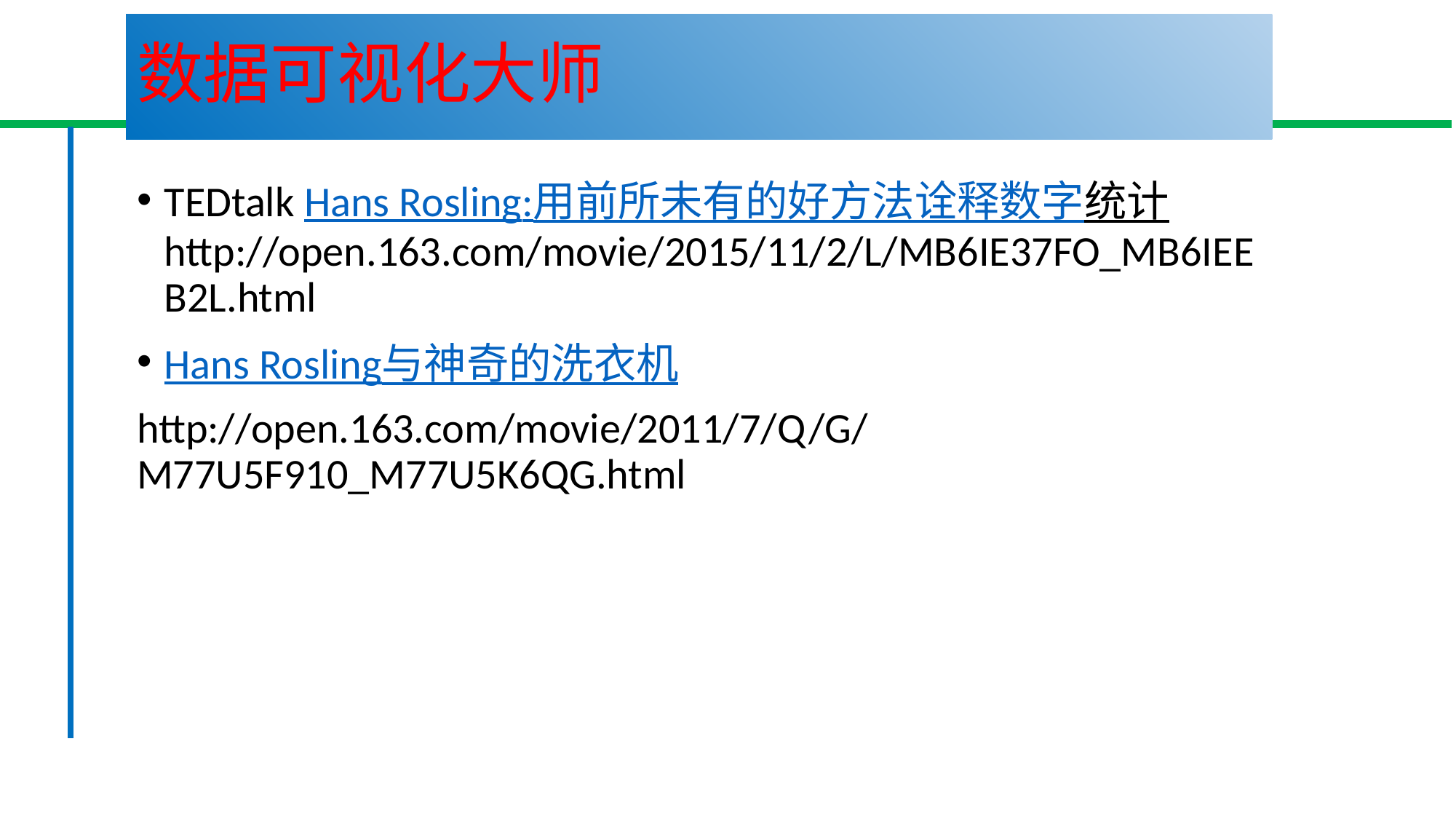

# 数据可视化大师
TEDtalk Hans Rosling:用前所未有的好方法诠释数字统计http://open.163.com/movie/2015/11/2/L/MB6IE37FO_MB6IEEB2L.html
Hans Rosling与神奇的洗衣机
http://open.163.com/movie/2011/7/Q/G/M77U5F910_M77U5K6QG.html